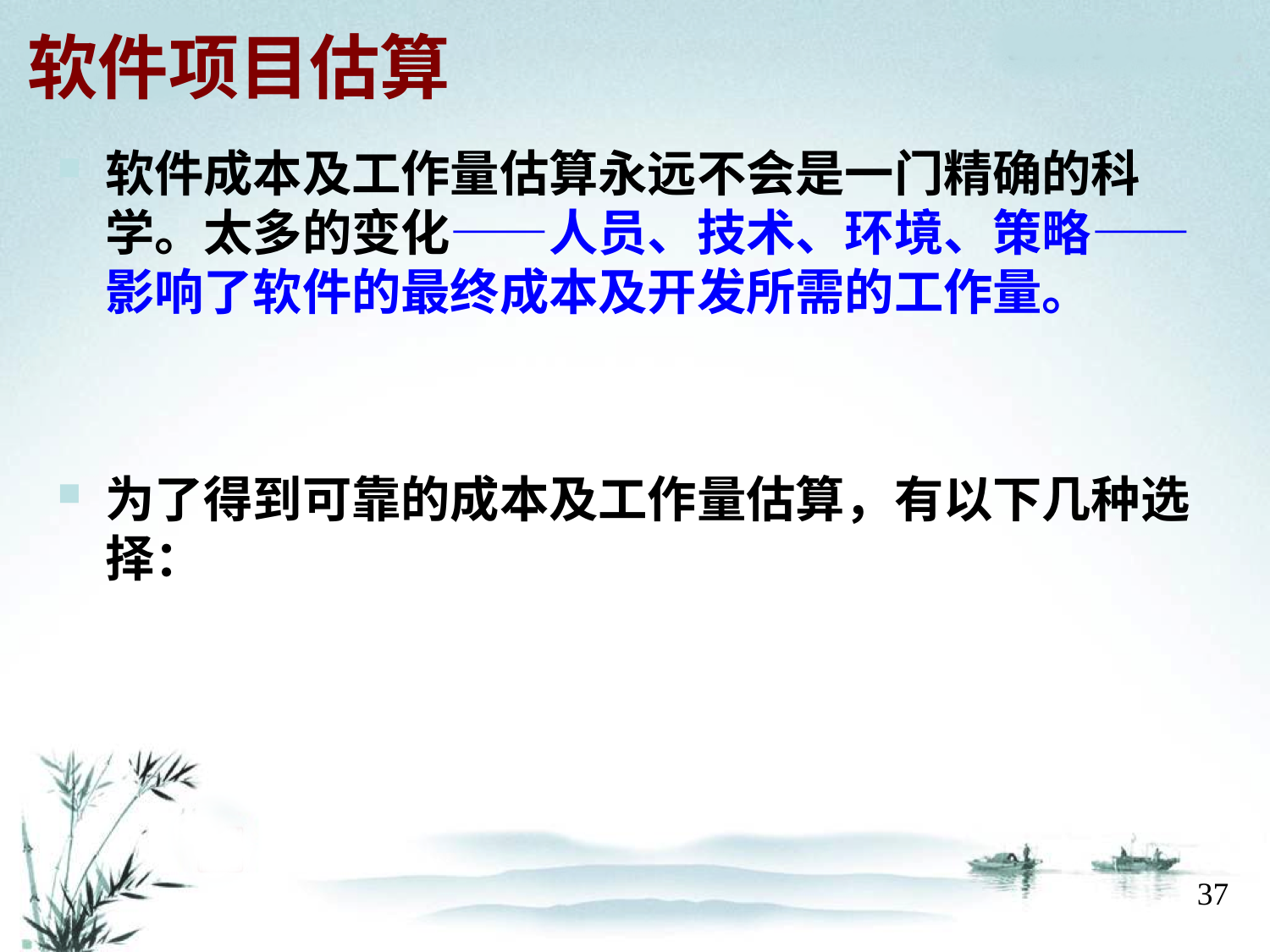

# 软件项目估算
软件成本及工作量估算永远不会是一门精确的科学。太多的变化――人员、技术、环境、策略――影响了软件的最终成本及开发所需的工作量。

为了得到可靠的成本及工作量估算，有以下几种选择：
37